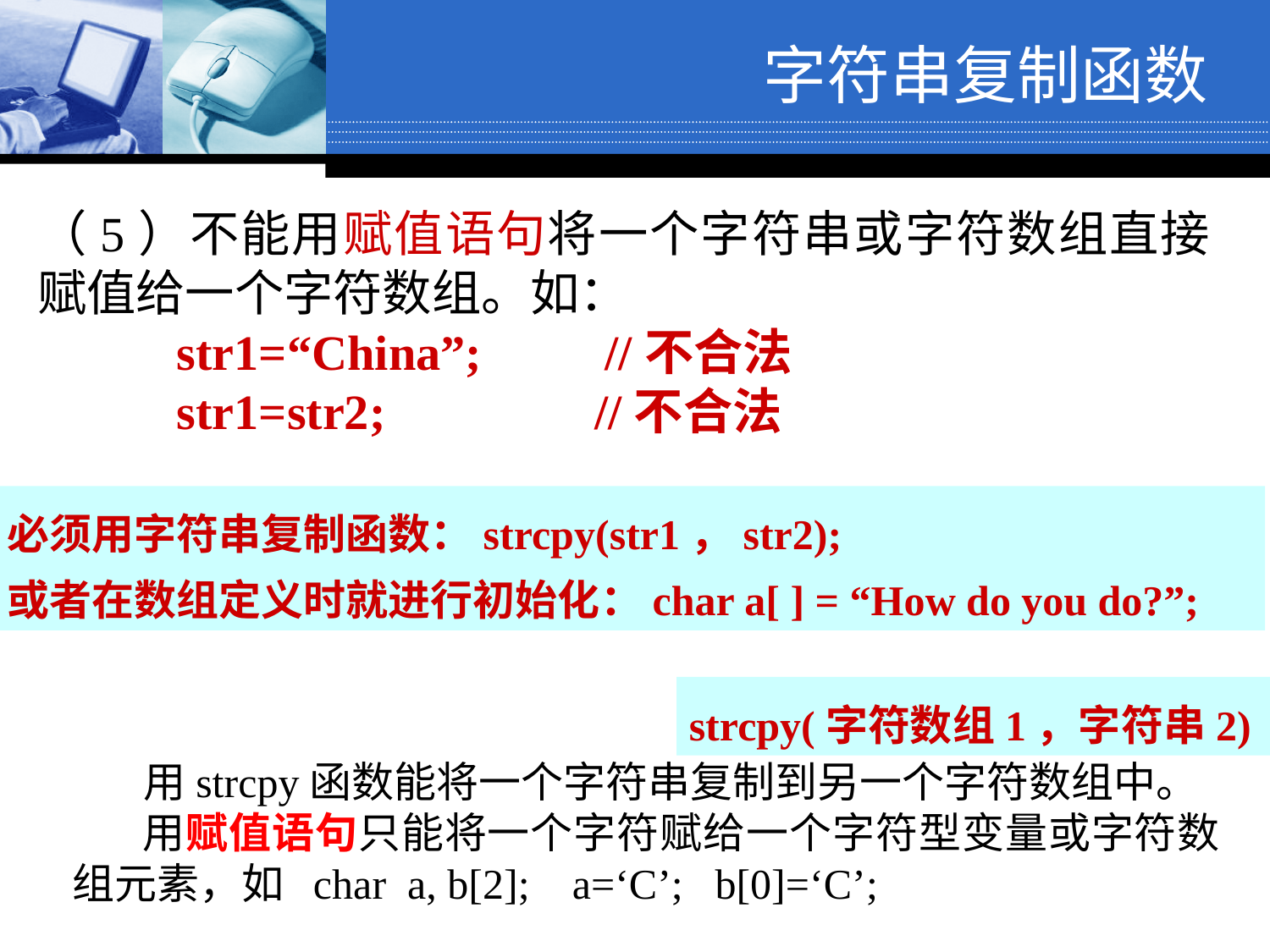

字符串复制函数
（5）不能用赋值语句将一个字符串或字符数组直接赋值给一个字符数组。如：
  	 str1=“China”;          //不合法
   	 str1=str2;                 //不合法
必须用字符串复制函数：strcpy(str1，str2);
或者在数组定义时就进行初始化：char a[ ] = “How do you do?”;
strcpy(字符数组1，字符串2)
         用strcpy函数能将一个字符串复制到另一个字符数组中。
  用赋值语句只能将一个字符赋给一个字符型变量或字符数组元素，如  char  a, b[2];    a=‘C’;   b[0]=‘C’;